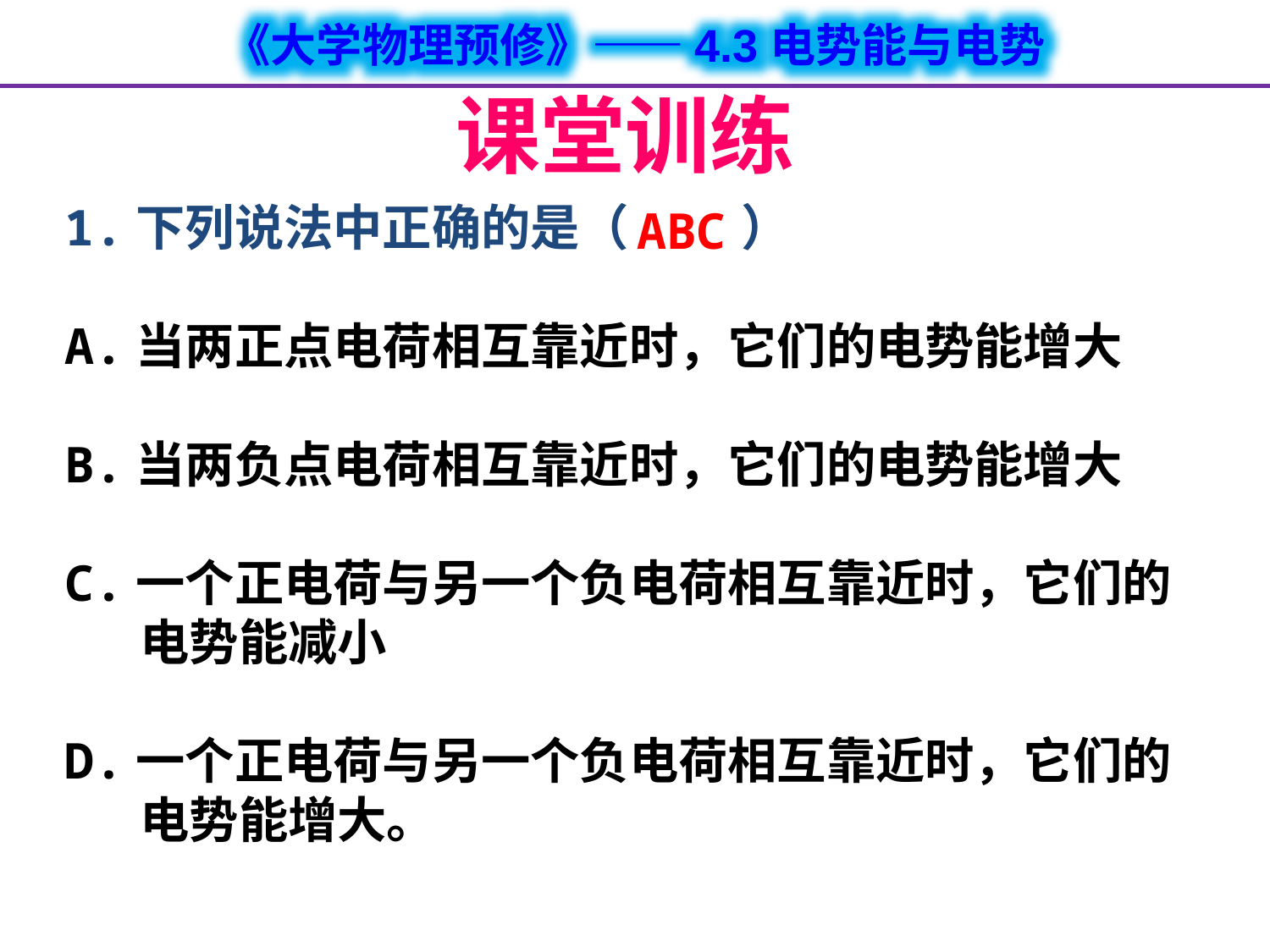

课堂训练
1.下列说法中正确的是（          ）

A.当两正点电荷相互靠近时，它们的电势能增大

B.当两负点电荷相互靠近时，它们的电势能增大

C.一个正电荷与另一个负电荷相互靠近时，它们的电势能减小

D.一个正电荷与另一个负电荷相互靠近时，它们的电势能增大。
ABC